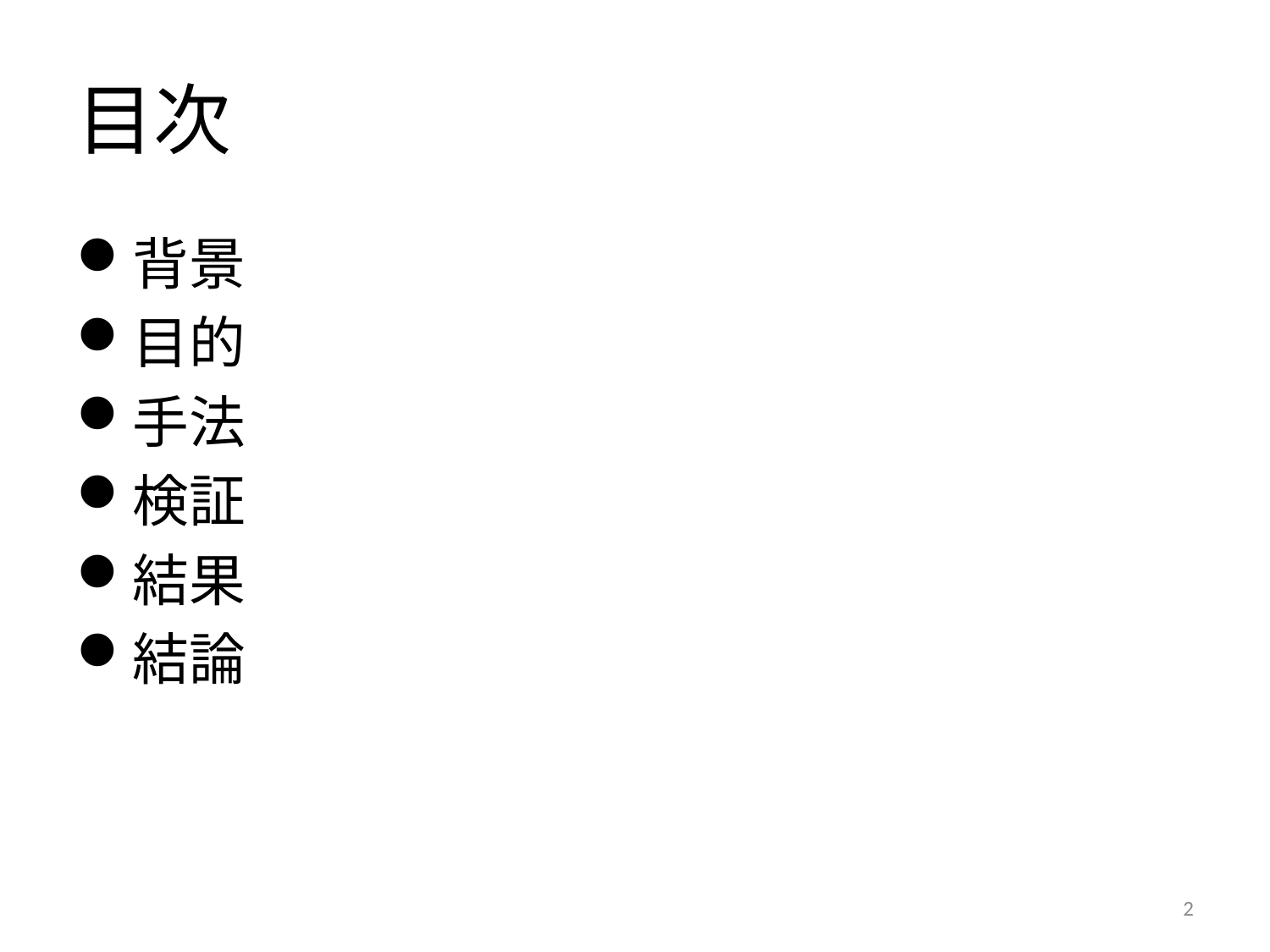

# 目次
背景
目的
手法
検証
結果
結論

2